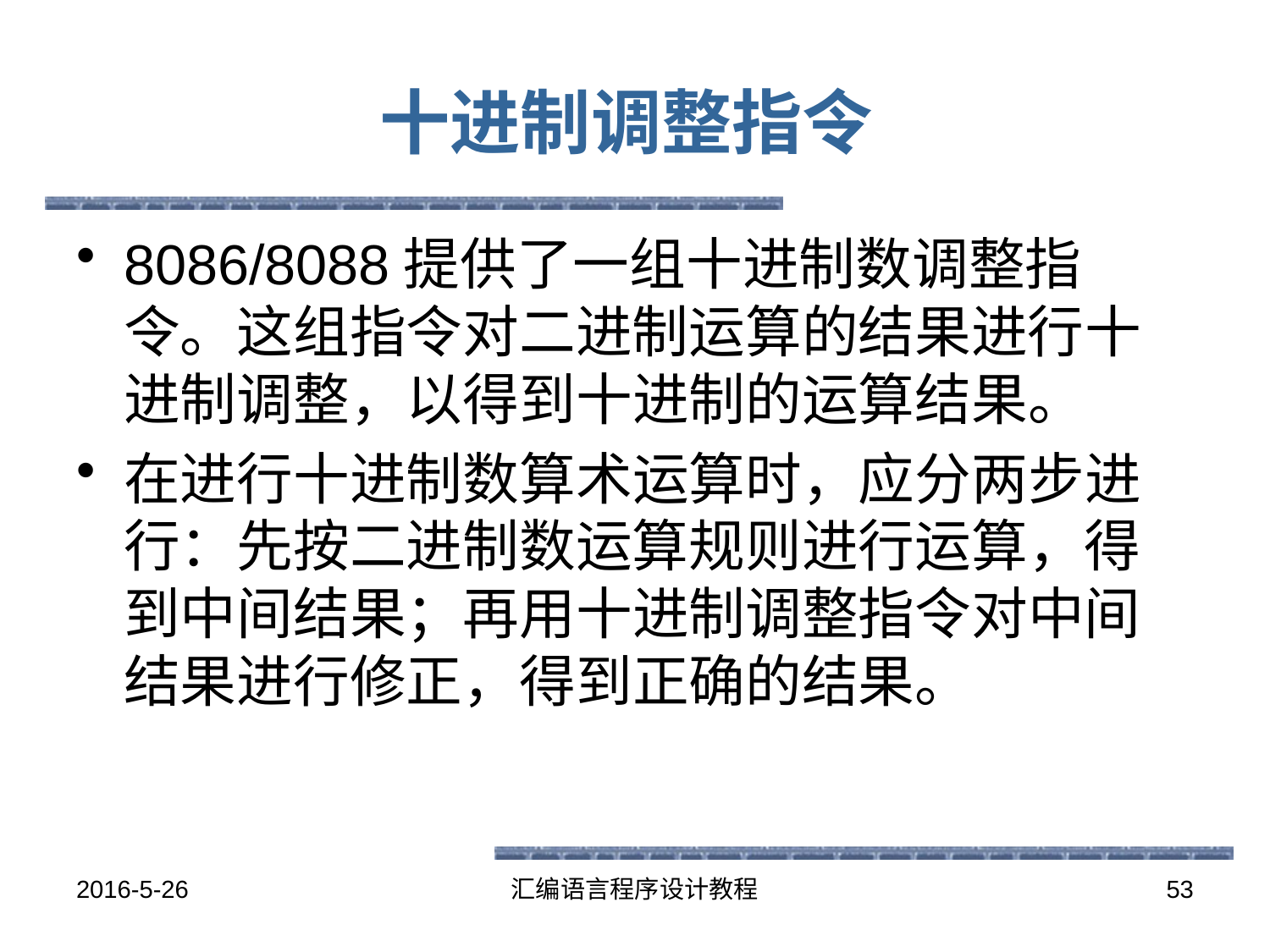

# 十进制调整指令
8086/8088提供了一组十进制数调整指令。这组指令对二进制运算的结果进行十进制调整，以得到十进制的运算结果。
在进行十进制数算术运算时，应分两步进行：先按二进制数运算规则进行运算，得到中间结果；再用十进制调整指令对中间结果进行修正，得到正确的结果。
2016-5-26
汇编语言程序设计教程
53